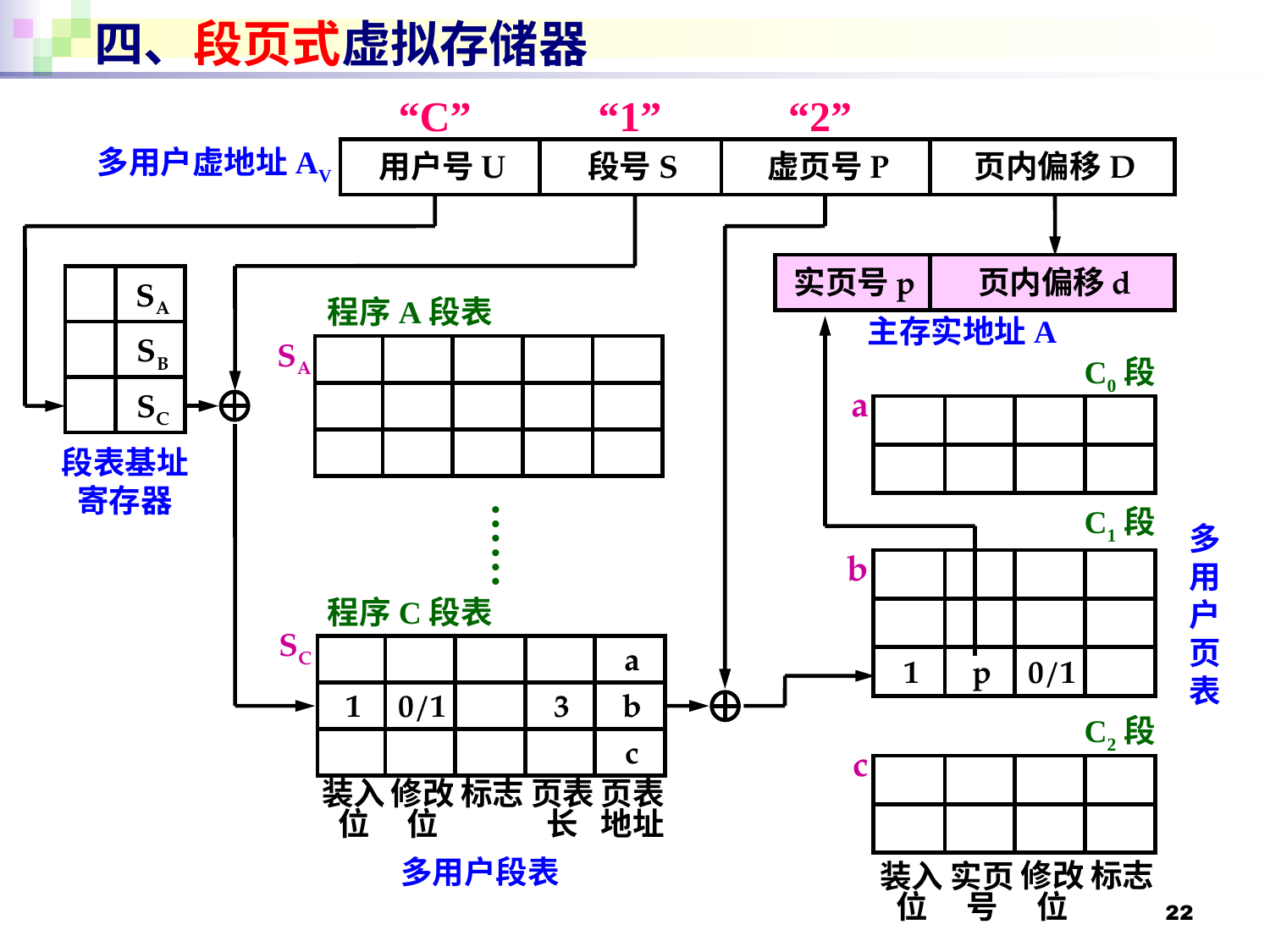

# 四、段页式虚拟存储器
“C”
“1”
“2”
多用户虚地址AV
用户号U
段号S
虚页号P
页内偏移D

实页号p
页内偏移d

SA
SB
SC
程序A段表
主存实地址A

SA

C0段
a

段表基址
寄存器
……
C1段
多用户页表

b

1
p
0/1

程序C段表
SC

1

0/1

a

3
b

C2段

c
c

装入
位
修改
位
标志
页表
长
页表
地址
多用户段表
标志
修改
位
装入
位
实页
号
22